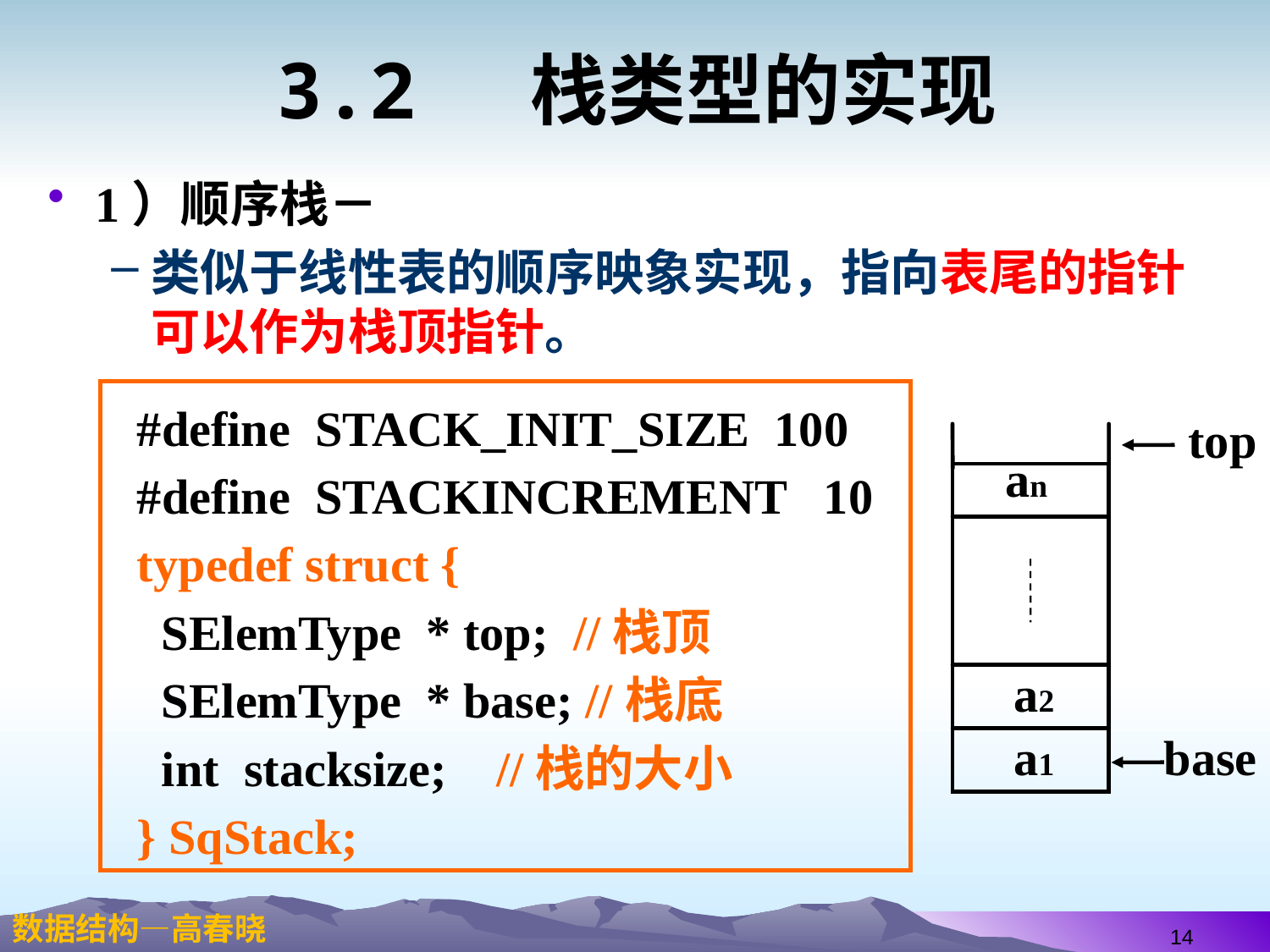

# 3.2	栈类型的实现
1）顺序栈－
类似于线性表的顺序映象实现，指向表尾的指针可以作为栈顶指针。
  #define  STACK_INIT_SIZE  100
  #define  STACKINCREMENT   10
  typedef struct {
    SElemType  * top;  //栈顶
    SElemType  * base; //栈底
    int  stacksize;    //栈的大小
  } SqStack;
top

an

a2

a1

base

14